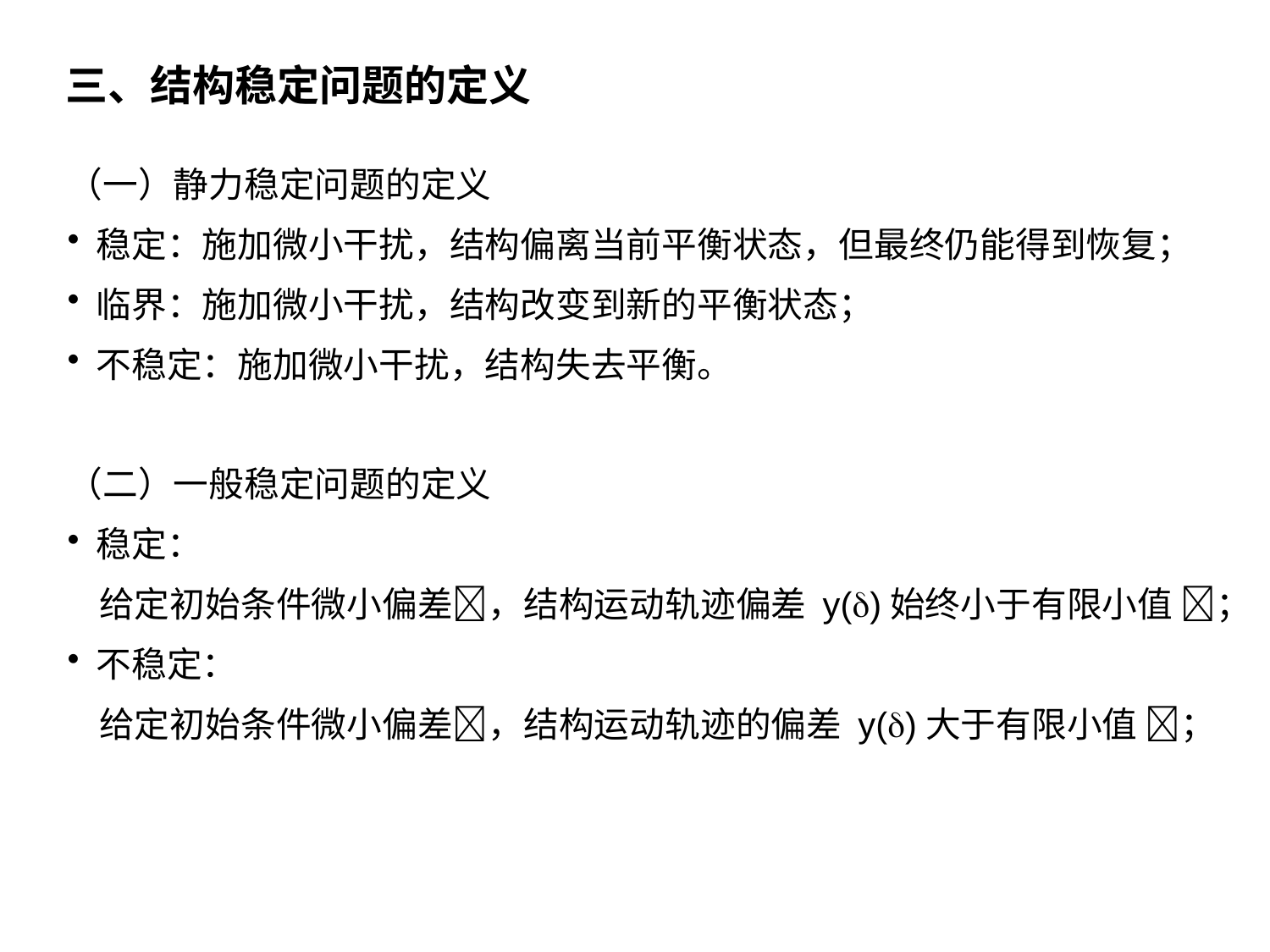

三、结构稳定问题的定义
（一）静力稳定问题的定义
 稳定：施加微小干扰，结构偏离当前平衡状态，但最终仍能得到恢复；
 临界：施加微小干扰，结构改变到新的平衡状态；
 不稳定：施加微小干扰，结构失去平衡。

（二）一般稳定问题的定义
 稳定：
   给定初始条件微小偏差δ，结构运动轨迹偏差 y(δ)始终小于有限小值 ε；
 不稳定：
   给定初始条件微小偏差δ，结构运动轨迹的偏差 y(δ)大于有限小值 ε；